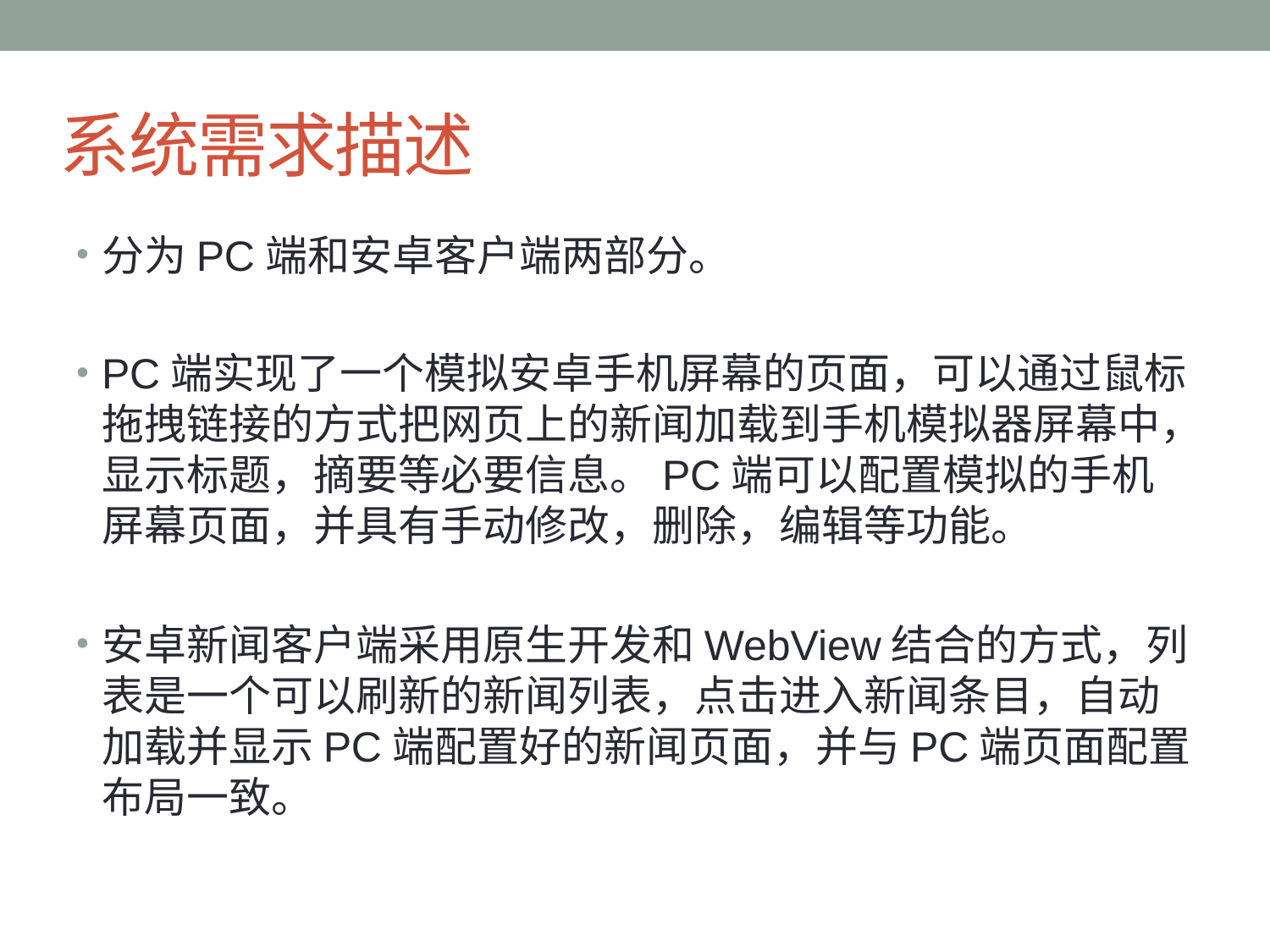

# 系统需求描述
分为PC端和安卓客户端两部分。

PC端实现了一个模拟安卓手机屏幕的页面，可以通过鼠标拖拽链接的方式把网页上的新闻加载到手机模拟器屏幕中，显示标题，摘要等必要信息。PC端可以配置模拟的手机屏幕页面，并具有手动修改，删除，编辑等功能。

安卓新闻客户端采用原生开发和WebView结合的方式，列表是一个可以刷新的新闻列表，点击进入新闻条目，自动加载并显示PC端配置好的新闻页面，并与PC端页面配置布局一致。